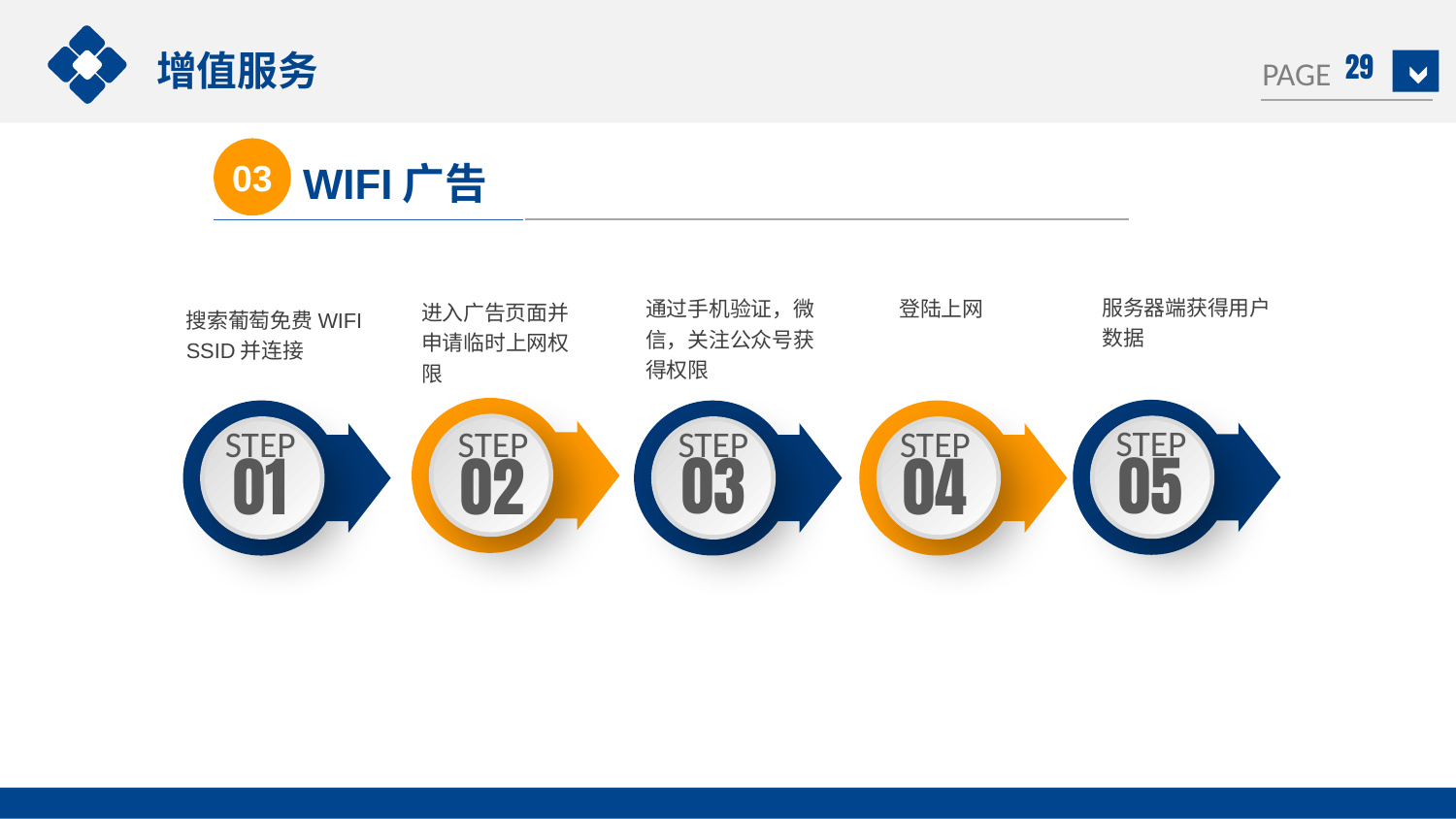

增值服务
29

03
WIFI广告
服务器端获得用户数据
通过手机验证，微信，关注公众号获得权限
登陆上网
进入广告页面并申请临时上网权限
搜索葡萄免费WIFI SSID并连接

STEP
02

STEP
05

STEP
01

STEP
03

STEP
04